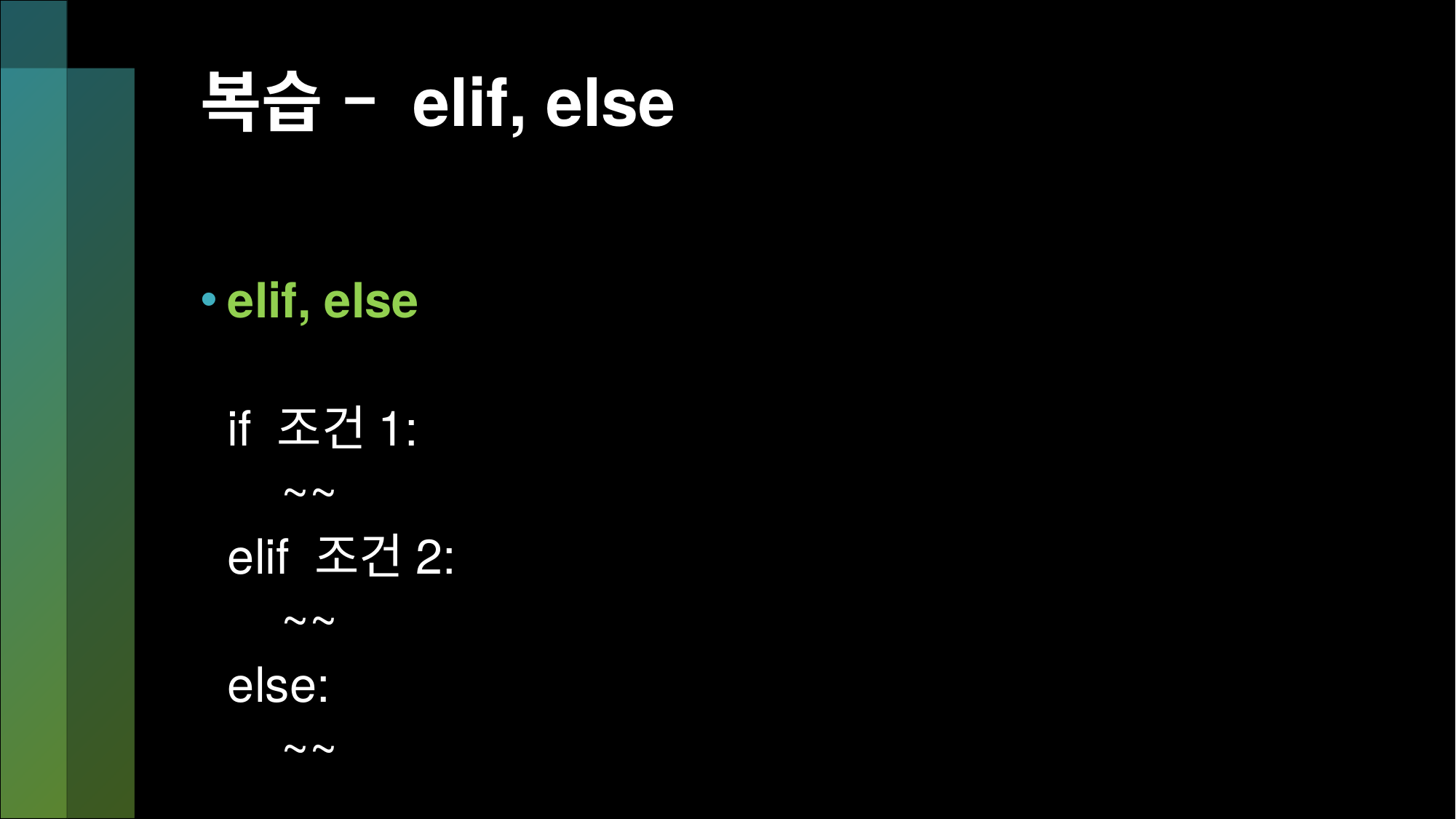

# 복습 – elif, else
elif, else
if 조건1:
    ~~
elif 조건2:
    ~~
else:
    ~~